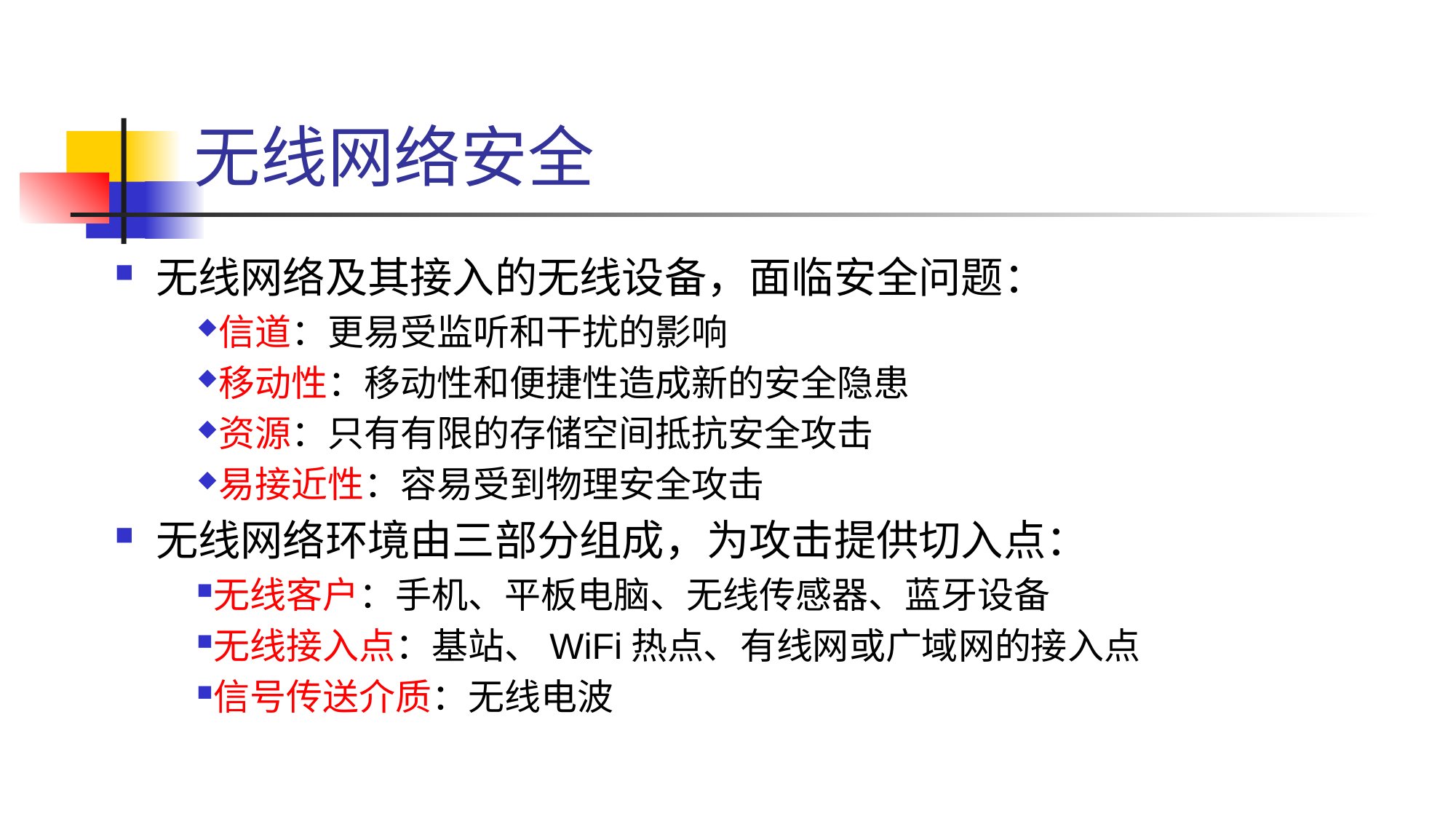

# 无线网络安全
无线网络及其接入的无线设备，面临安全问题：
信道：更易受监听和干扰的影响
移动性：移动性和便捷性造成新的安全隐患
资源：只有有限的存储空间抵抗安全攻击
易接近性：容易受到物理安全攻击
无线网络环境由三部分组成，为攻击提供切入点：
无线客户：手机、平板电脑、无线传感器、蓝牙设备
无线接入点：基站、WiFi热点、有线网或广域网的接入点
信号传送介质：无线电波